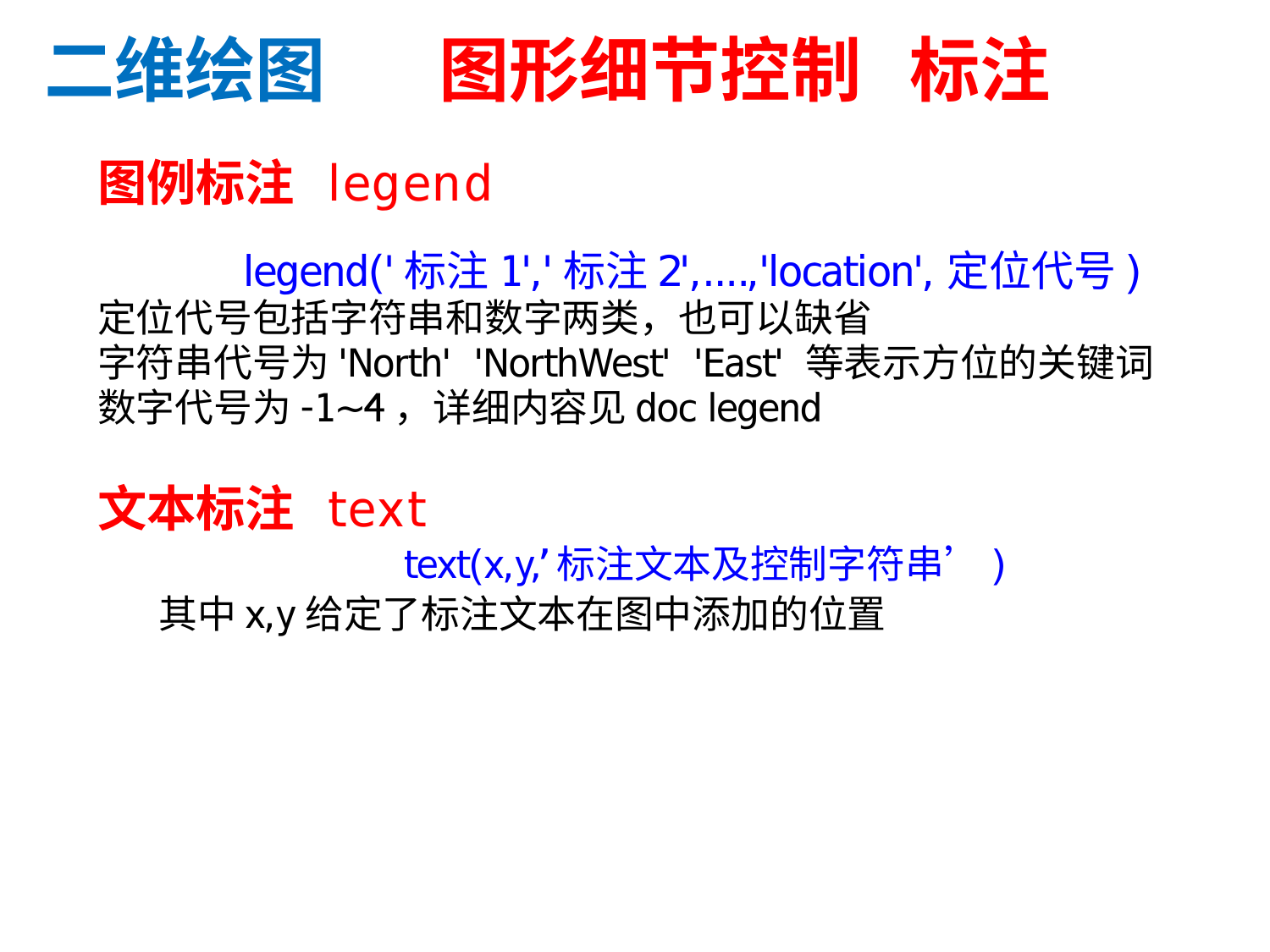

二维绘图       图形细节控制   标注
图例标注  legend
    legend('标注1','标注2',….,'location',定位代号)
定位代号包括字符串和数字两类，也可以缺省
字符串代号为'North'  'NorthWest'  'East' 等表示方位的关键词
数字代号为-1~4，详细内容见doc legend

文本标注  text
      text(x,y,’标注文本及控制字符串’)
      其中x,y给定了标注文本在图中添加的位置

20